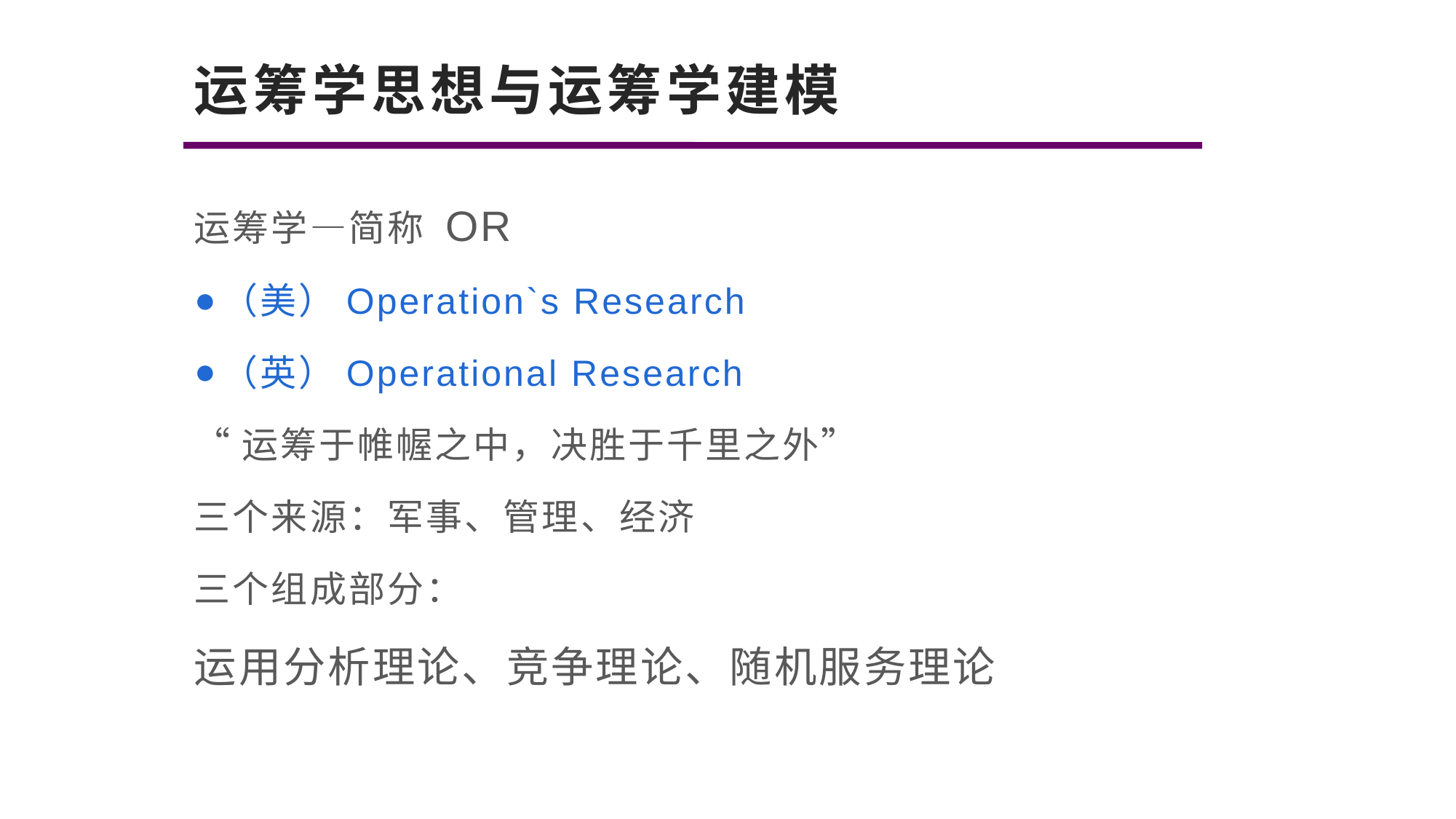

# 运筹学思想与运筹学建模

运筹学—简称 OR
（美）Operation`s Research
（英）Operational Research
“运筹于帷幄之中，决胜于千里之外”
三个来源：军事、管理、经济
三个组成部分：
运用分析理论、竞争理论、随机服务理论